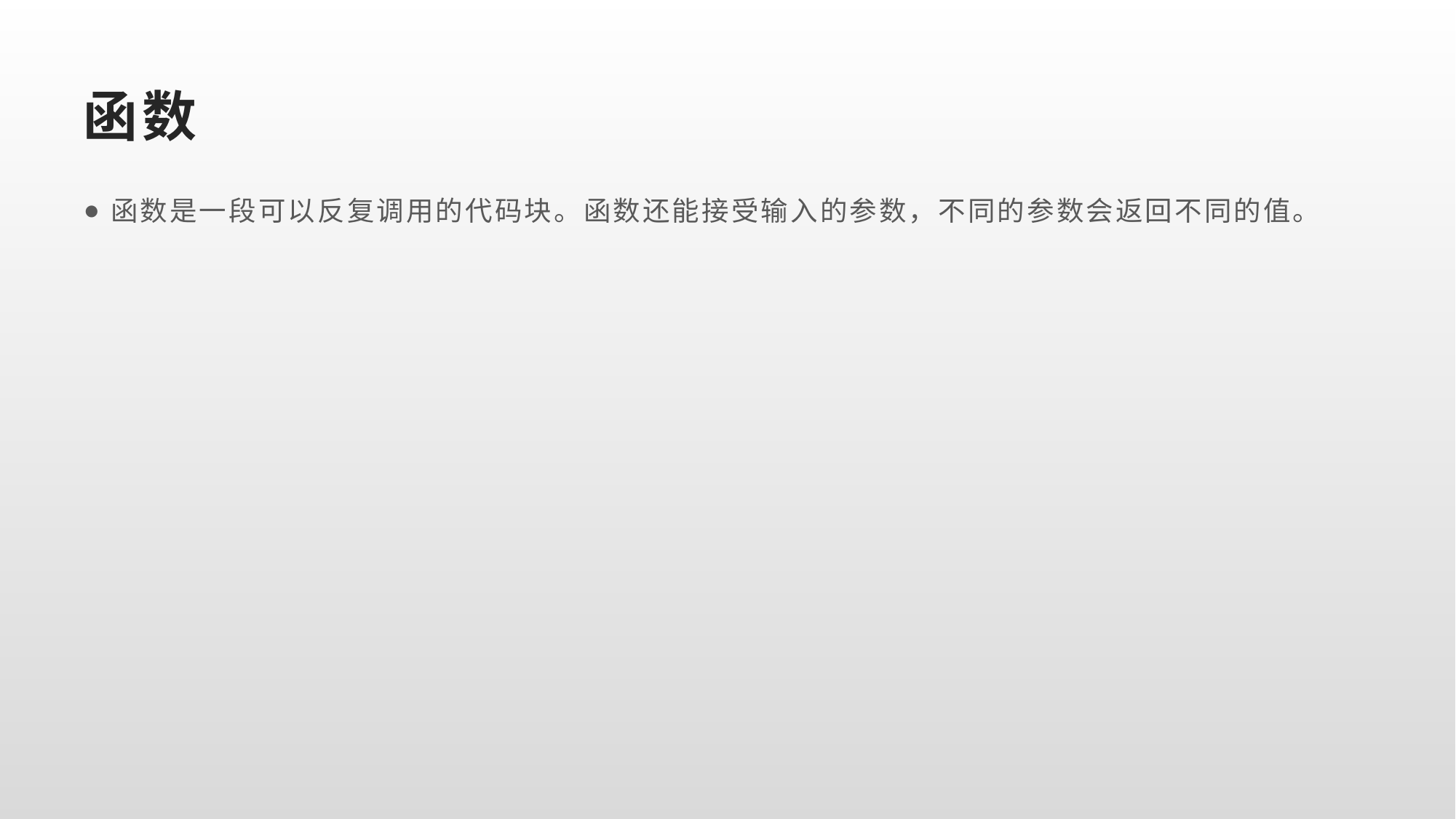

# 函数
函数是一段可以反复调用的代码块。函数还能接受输入的参数，不同的参数会返回不同的值。